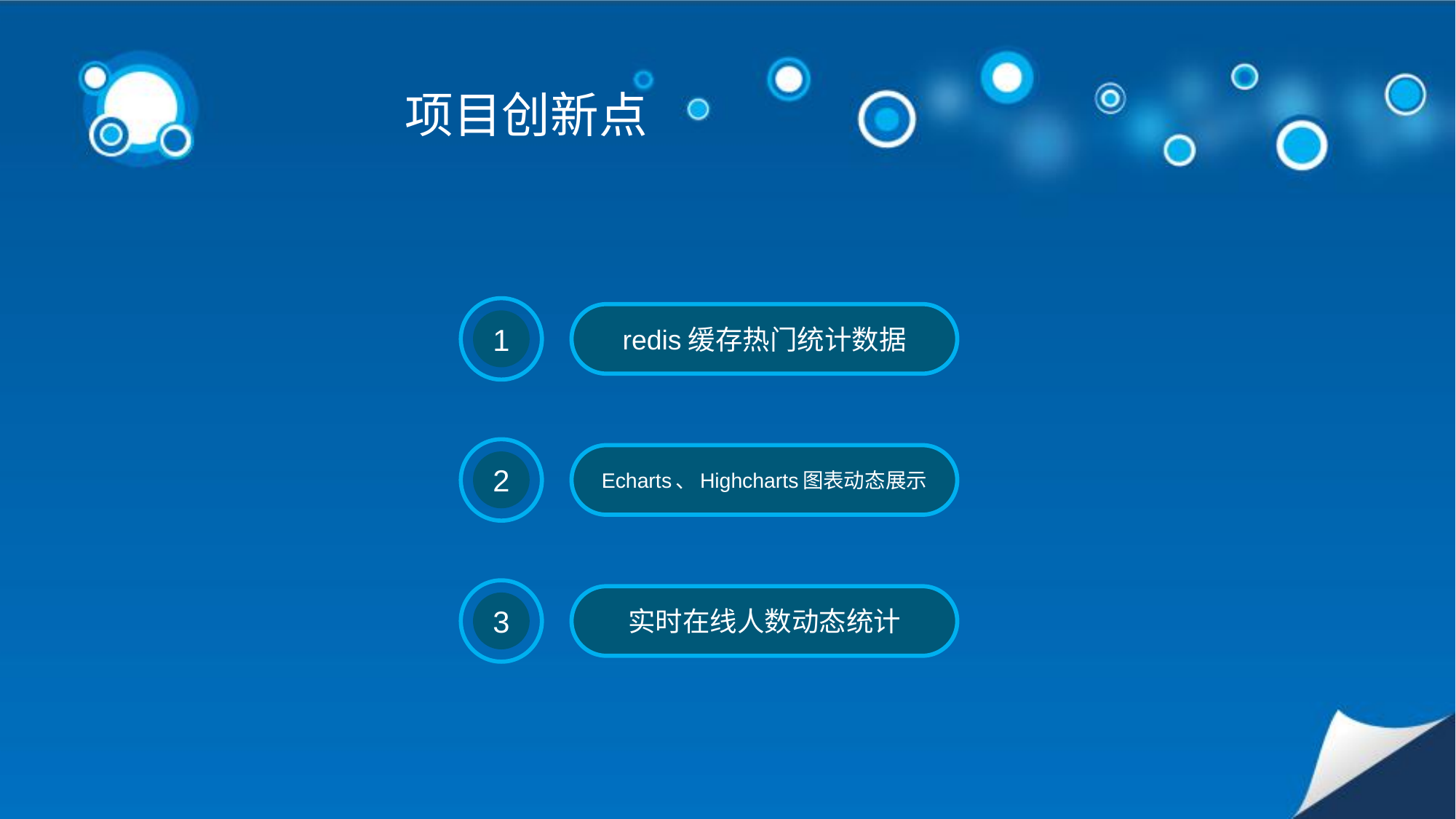

项目创新点

redis缓存热门统计数据
1

Echarts、Highcharts图表动态展示
2

实时在线人数动态统计
3